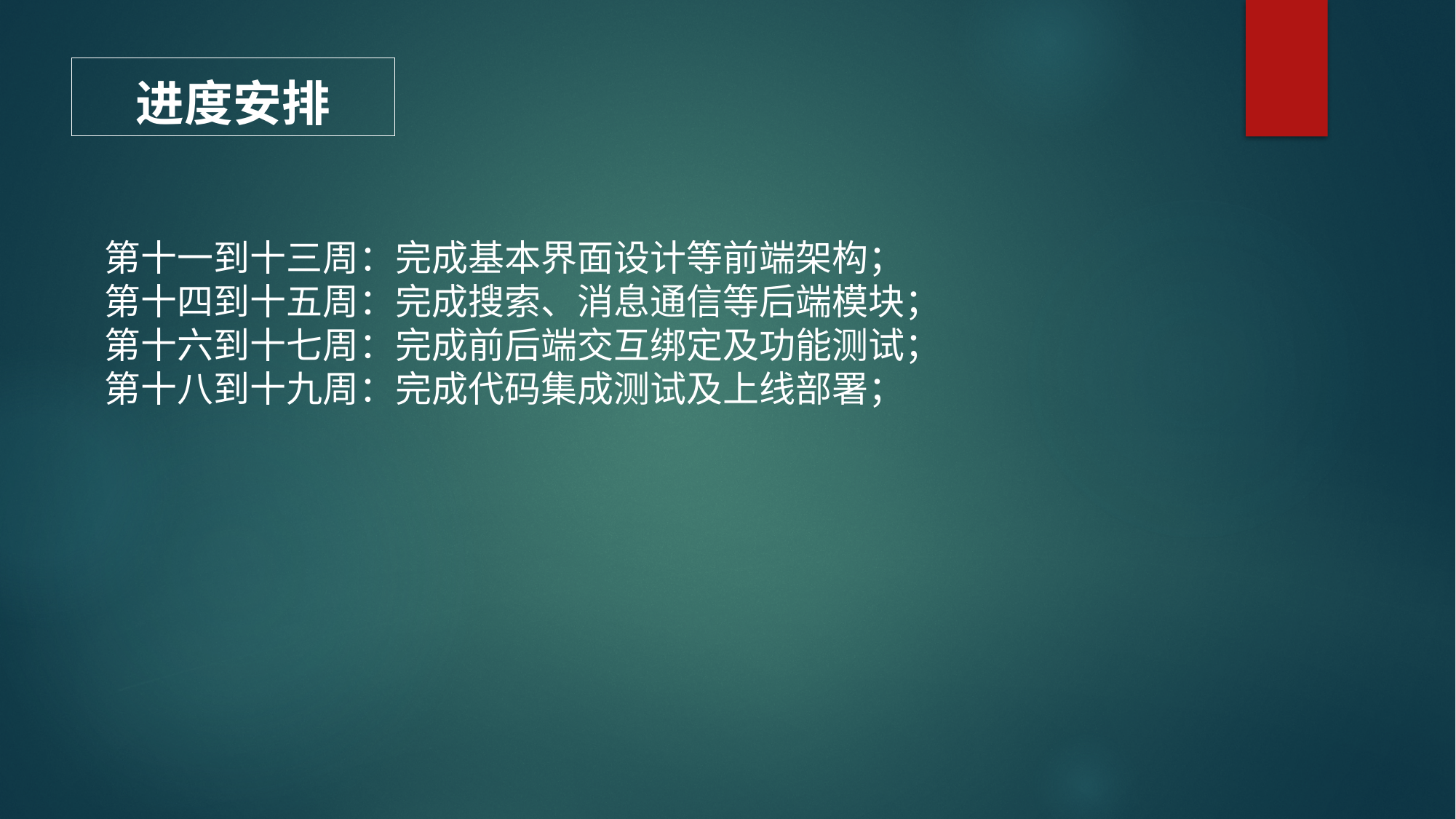

进度安排

第十一到十三周：完成基本界面设计等前端架构；
第十四到十五周：完成搜索、消息通信等后端模块；
第十六到十七周：完成前后端交互绑定及功能测试；
第十八到十九周：完成代码集成测试及上线部署；